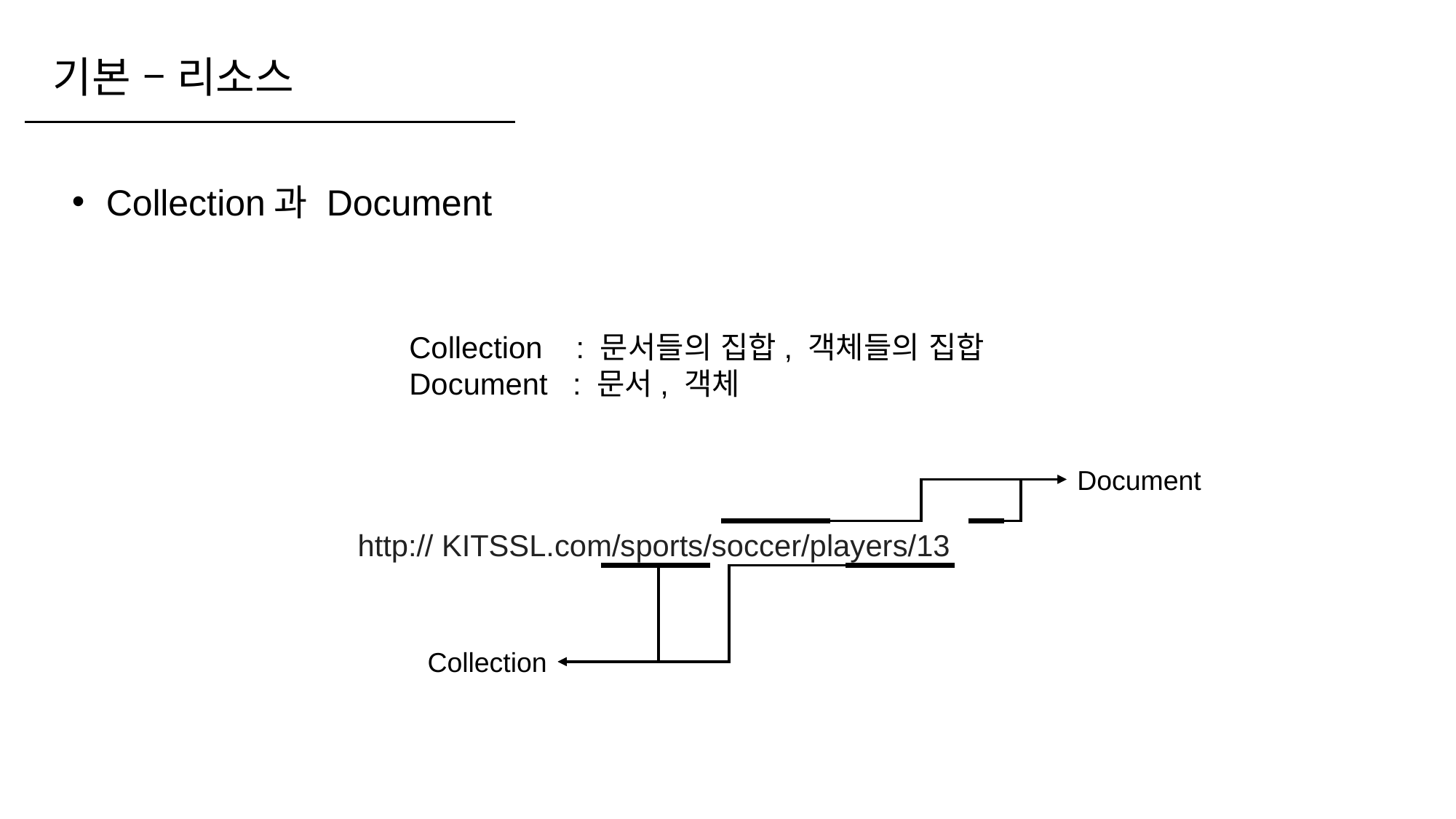

기본 – 리소스
Collection과 Document
Collection    : 문서들의 집합, 객체들의 집합
Document   : 문서, 객체
Document
http:// KITSSL.com/sports/soccer/players/13

Collection